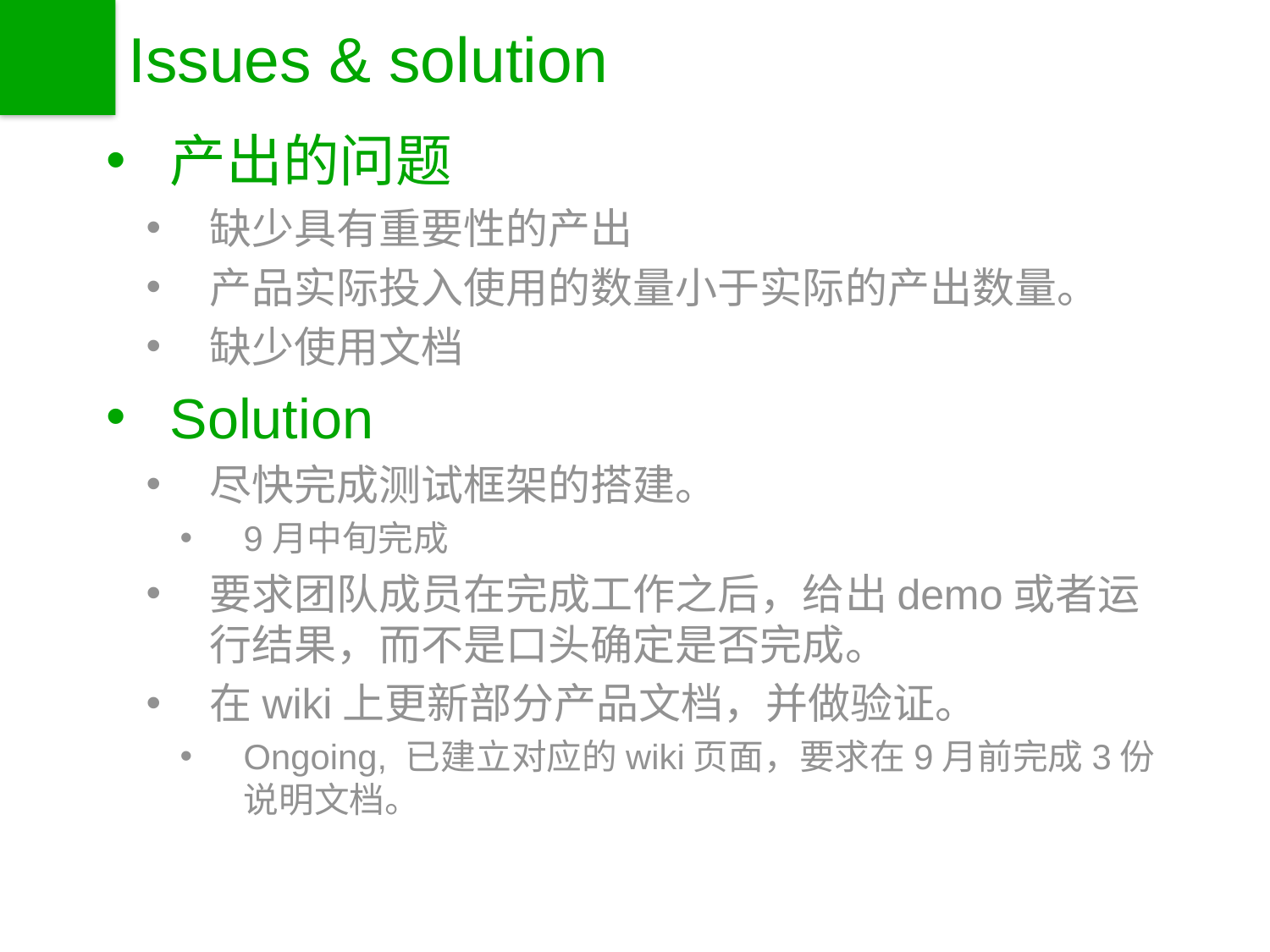

# Issues & solution
产出的问题
缺少具有重要性的产出
产品实际投入使用的数量小于实际的产出数量。
缺少使用文档
Solution
尽快完成测试框架的搭建。
9月中旬完成
要求团队成员在完成工作之后，给出demo或者运行结果，而不是口头确定是否完成。
在wiki上更新部分产品文档，并做验证。
Ongoing, 已建立对应的wiki页面，要求在9月前完成3份说明文档。